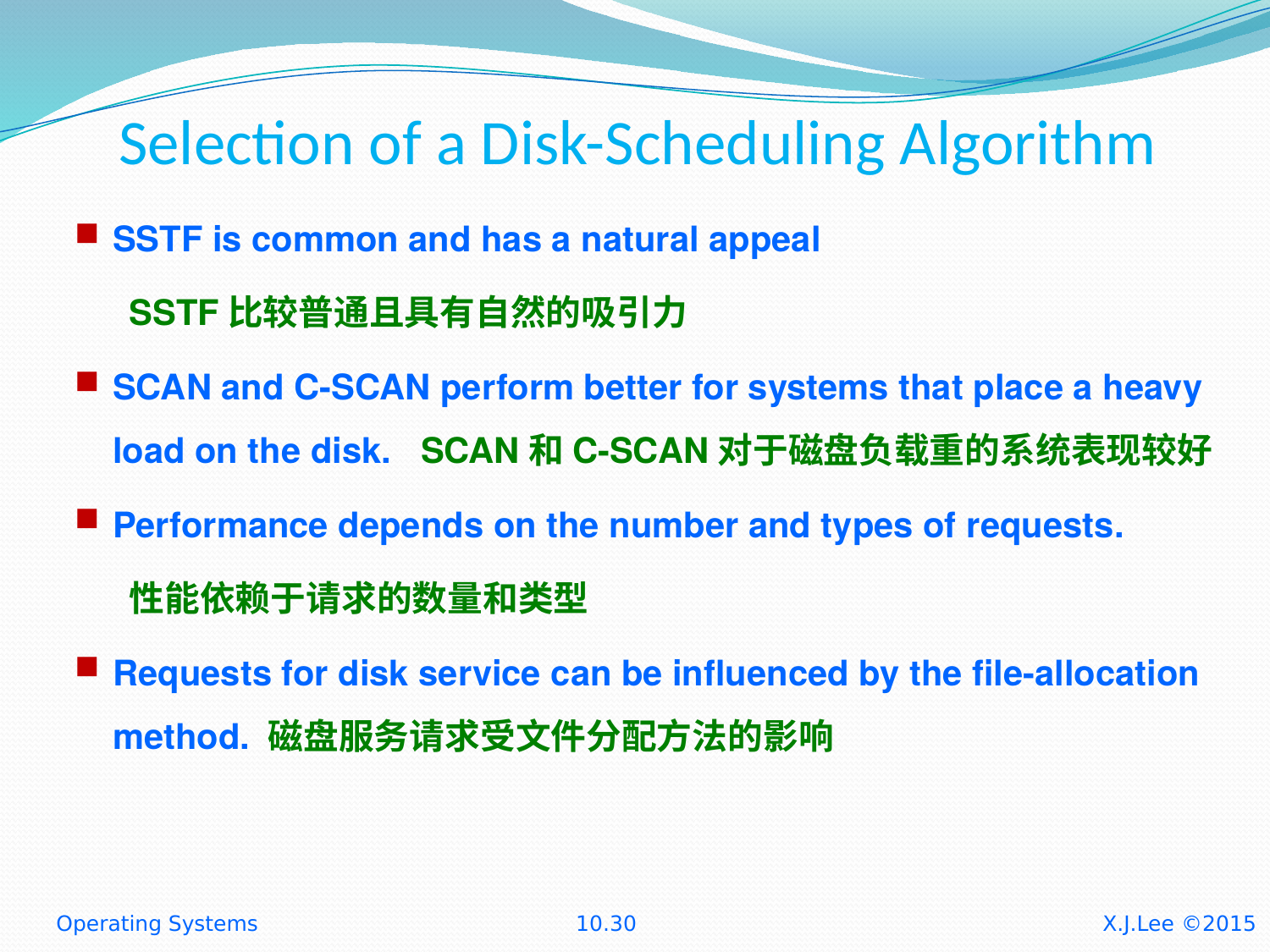

# Selection of a Disk-Scheduling Algorithm
SSTF is common and has a natural appeal
SSTF比较普通且具有自然的吸引力
SCAN and C-SCAN perform better for systems that place a heavy load on the disk.   SCAN和C-SCAN对于磁盘负载重的系统表现较好
Performance depends on the number and types of requests.
性能依赖于请求的数量和类型
Requests for disk service can be influenced by the file-allocation method. 磁盘服务请求受文件分配方法的影响
Operating Systems
10.30
X.J.Lee ©2015